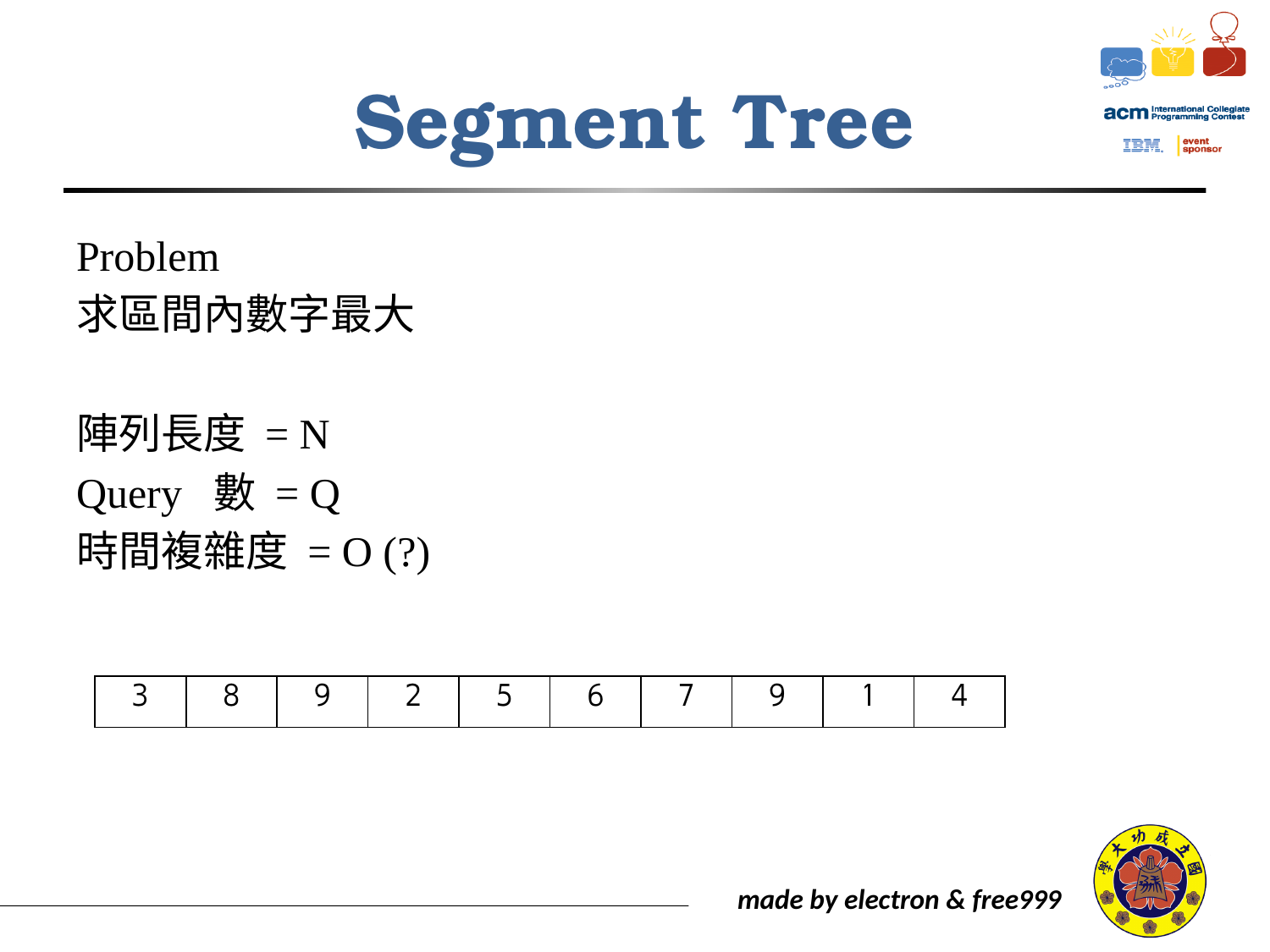

# Segment Tree
Problem
求區間內數字最大

陣列長度 = N
Query  數 = Q
時間複雜度 = O (?)

| 3 | 8 | 9 | 2 | 5 | 6 | 7 | 9 | 1 | 4 |
| --- | --- | --- | --- | --- | --- | --- | --- | --- | --- |